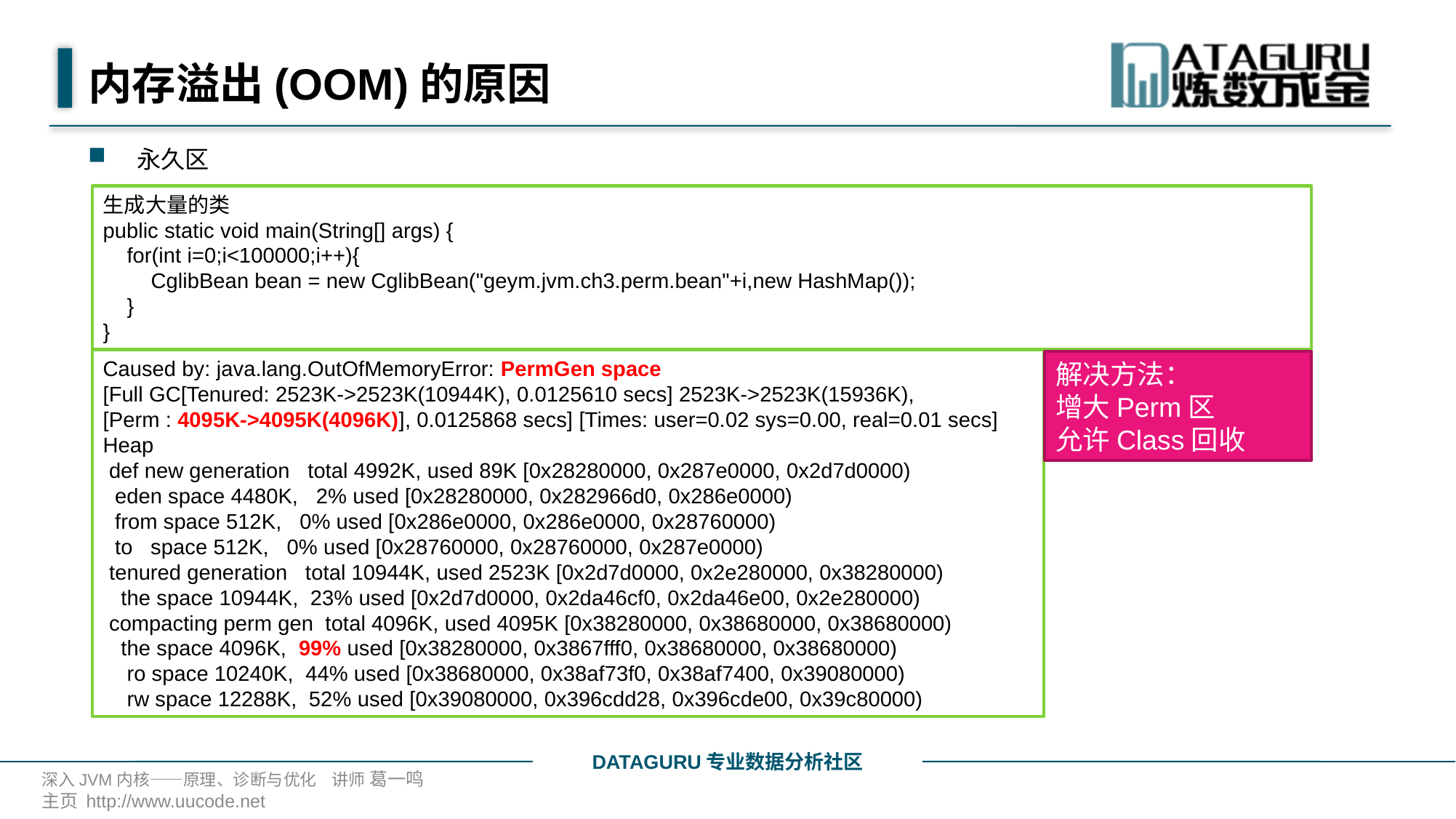

# 内存溢出(OOM)的原因
永久区

生成大量的类
public static void main(String[] args) {
    for(int i=0;i<100000;i++){
        CglibBean bean = new CglibBean("geym.jvm.ch3.perm.bean"+i,new HashMap());
    }
}
Caused by: java.lang.OutOfMemoryError: PermGen space
[Full GC[Tenured: 2523K->2523K(10944K), 0.0125610 secs] 2523K->2523K(15936K),
[Perm : 4095K->4095K(4096K)], 0.0125868 secs] [Times: user=0.02 sys=0.00, real=0.01 secs]
Heap
 def new generation   total 4992K, used 89K [0x28280000, 0x287e0000, 0x2d7d0000)
  eden space 4480K,   2% used [0x28280000, 0x282966d0, 0x286e0000)
  from space 512K,   0% used [0x286e0000, 0x286e0000, 0x28760000)
  to   space 512K,   0% used [0x28760000, 0x28760000, 0x287e0000)
 tenured generation   total 10944K, used 2523K [0x2d7d0000, 0x2e280000, 0x38280000)
   the space 10944K,  23% used [0x2d7d0000, 0x2da46cf0, 0x2da46e00, 0x2e280000)
 compacting perm gen  total 4096K, used 4095K [0x38280000, 0x38680000, 0x38680000)
   the space 4096K,  99% used [0x38280000, 0x3867fff0, 0x38680000, 0x38680000)
    ro space 10240K,  44% used [0x38680000, 0x38af73f0, 0x38af7400, 0x39080000)
    rw space 12288K,  52% used [0x39080000, 0x396cdd28, 0x396cde00, 0x39c80000)
解决方法：
增大Perm区
允许Class回收